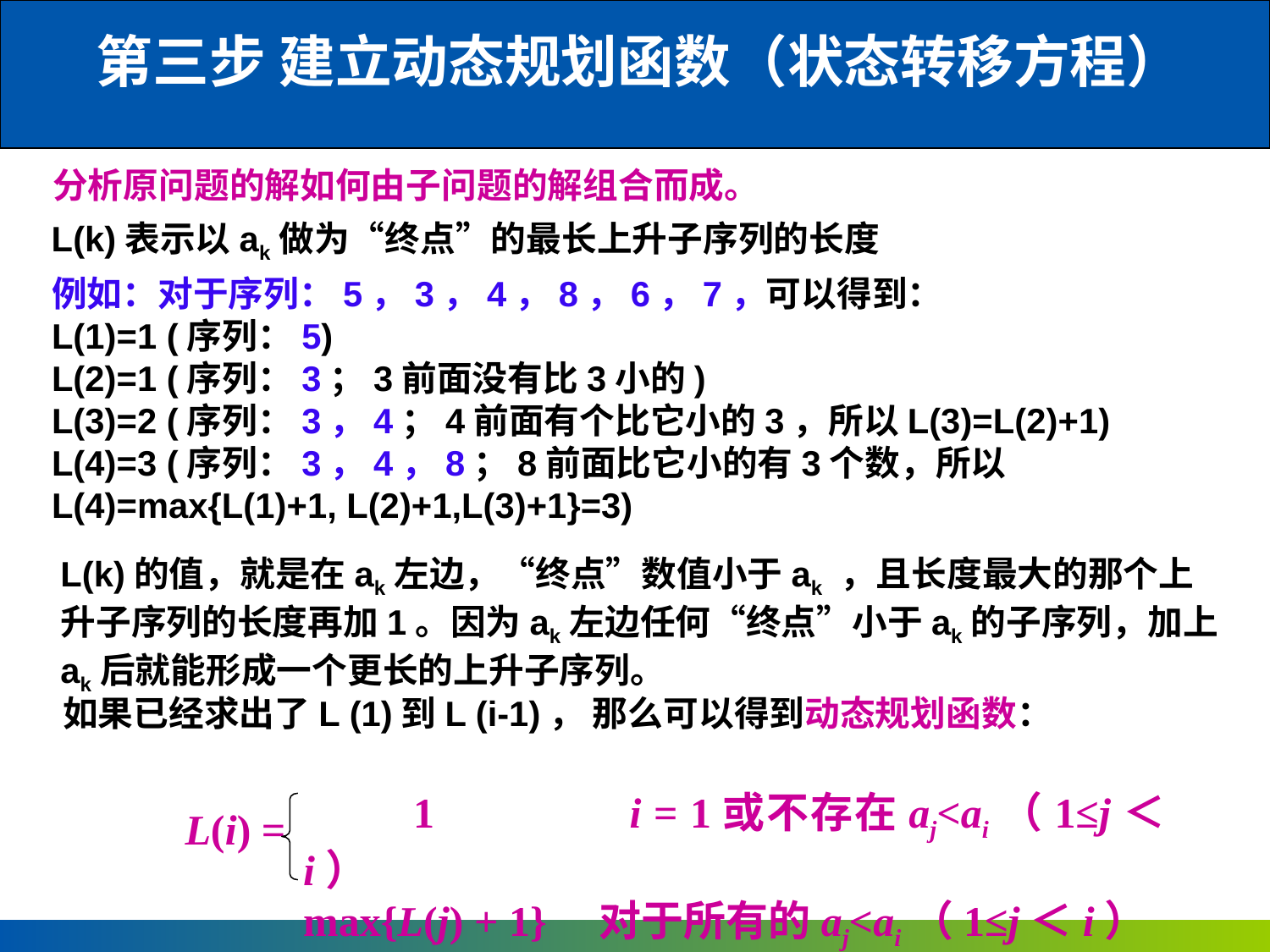

第三步 建立动态规划函数（状态转移方程）
分析原问题的解如何由子问题的解组合而成。

L(k)表示以ak做为“终点”的最长上升子序列的长度
例如：对于序列：5，3，4，8，6，7，可以得到：
L(1)=1 (序列：5)
L(2)=1 (序列：3；3前面没有比3小的)
L(3)=2 (序列：3，4；4前面有个比它小的3，所以L(3)=L(2)+1)
L(4)=3 (序列：3，4，8；8前面比它小的有3个数，所以L(4)=max{L(1)+1, L(2)+1,L(3)+1}=3)
L(k)的值，就是在ak左边，“终点”数值小于ak ，且长度最大的那个上升子序列的长度再加1。因为ak左边任何“终点”小于ak的子序列，加上ak后就能形成一个更长的上升子序列。
如果已经求出了L (1)到L (i-1)， 那么可以得到动态规划函数：

         1                i = 1或不存在aj<ai（1≤j＜i）
max{L(j) + 1}    对于所有的aj<ai（1≤j＜i）

L(i) =